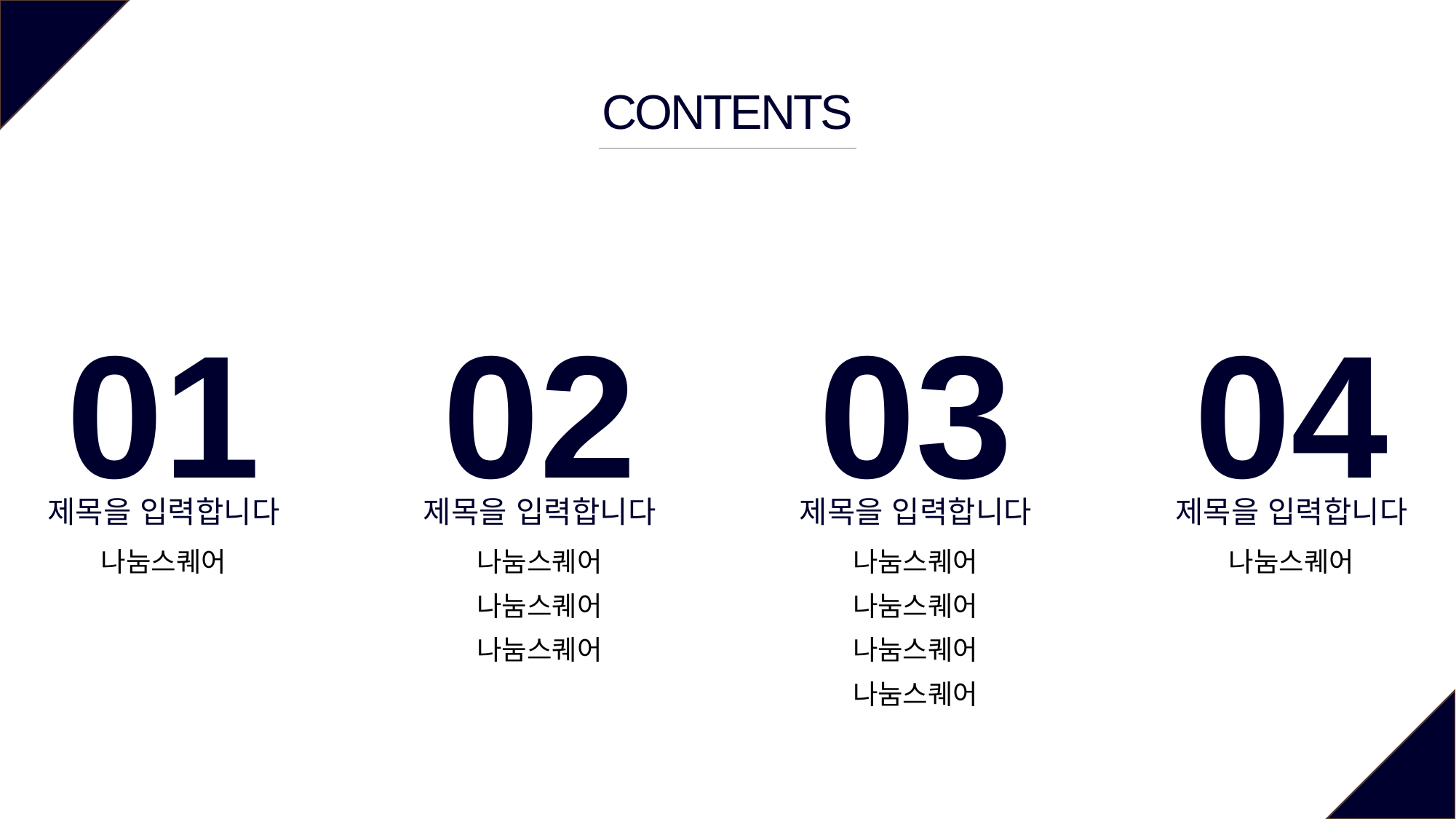

CONTENTS
01
02
03
04
제목을 입력합니다
제목을 입력합니다
제목을 입력합니다
제목을 입력합니다
나눔스퀘어
나눔스퀘어
나눔스퀘어
나눔스퀘어
나눔스퀘어
나눔스퀘어
나눔스퀘어
나눔스퀘어
나눔스퀘어